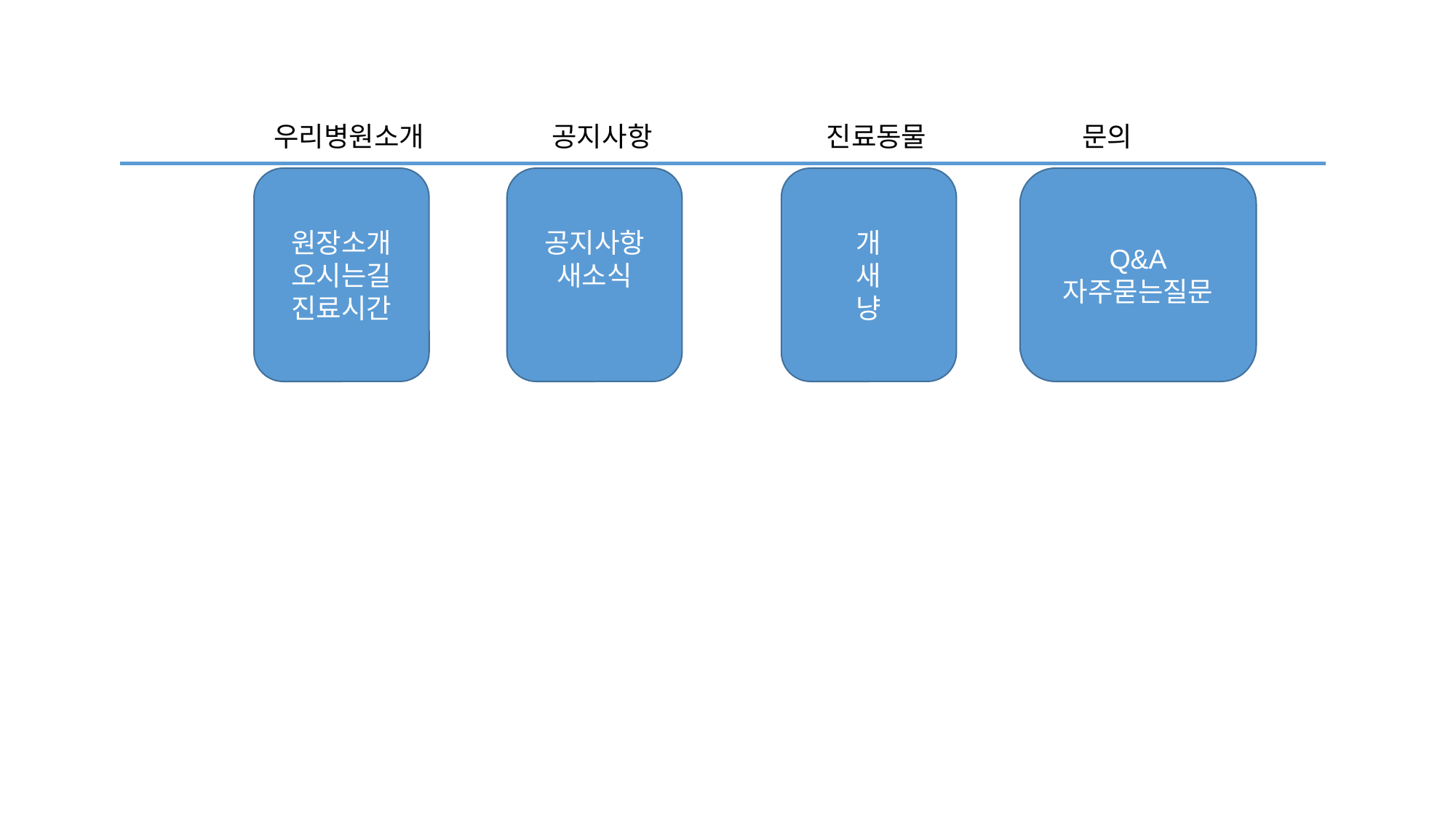

우리병원소개
공지사항
진료동물
문의
원장소개
오시는길
진료시간
공지사항
새소식

개
새
냥
Q&A
자주묻는질문